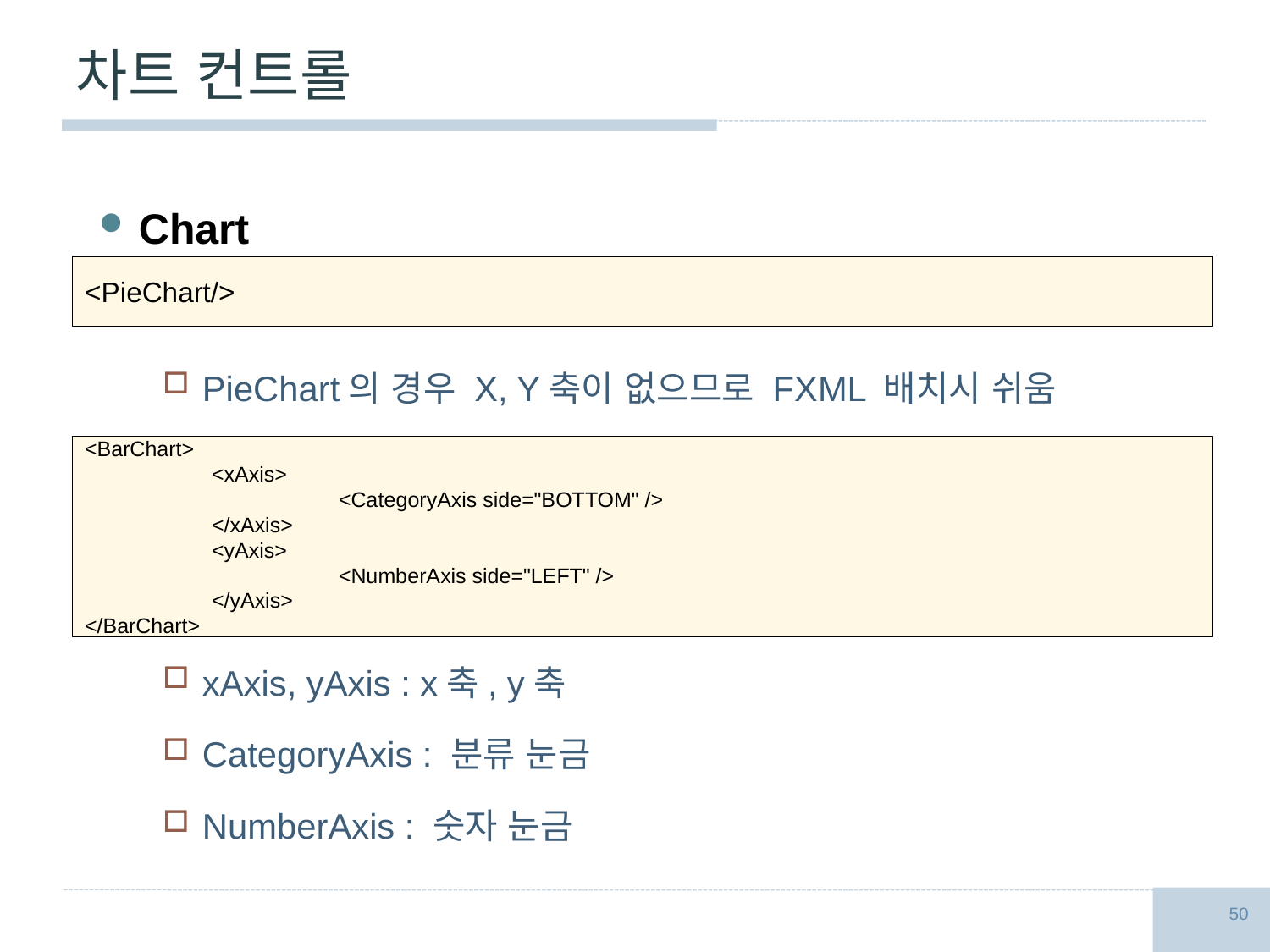

# 차트 컨트롤
Chart

PieChart의 경우 X, Y축이 없으므로 FXML 배치시 쉬움

xAxis, yAxis : x축, y축
CategoryAxis : 분류 눈금
NumberAxis : 숫자 눈금

<PieChart/>
<BarChart>
	<xAxis>
		<CategoryAxis side="BOTTOM" />
	</xAxis>
	<yAxis>
		<NumberAxis side="LEFT" />
	</yAxis>
</BarChart>